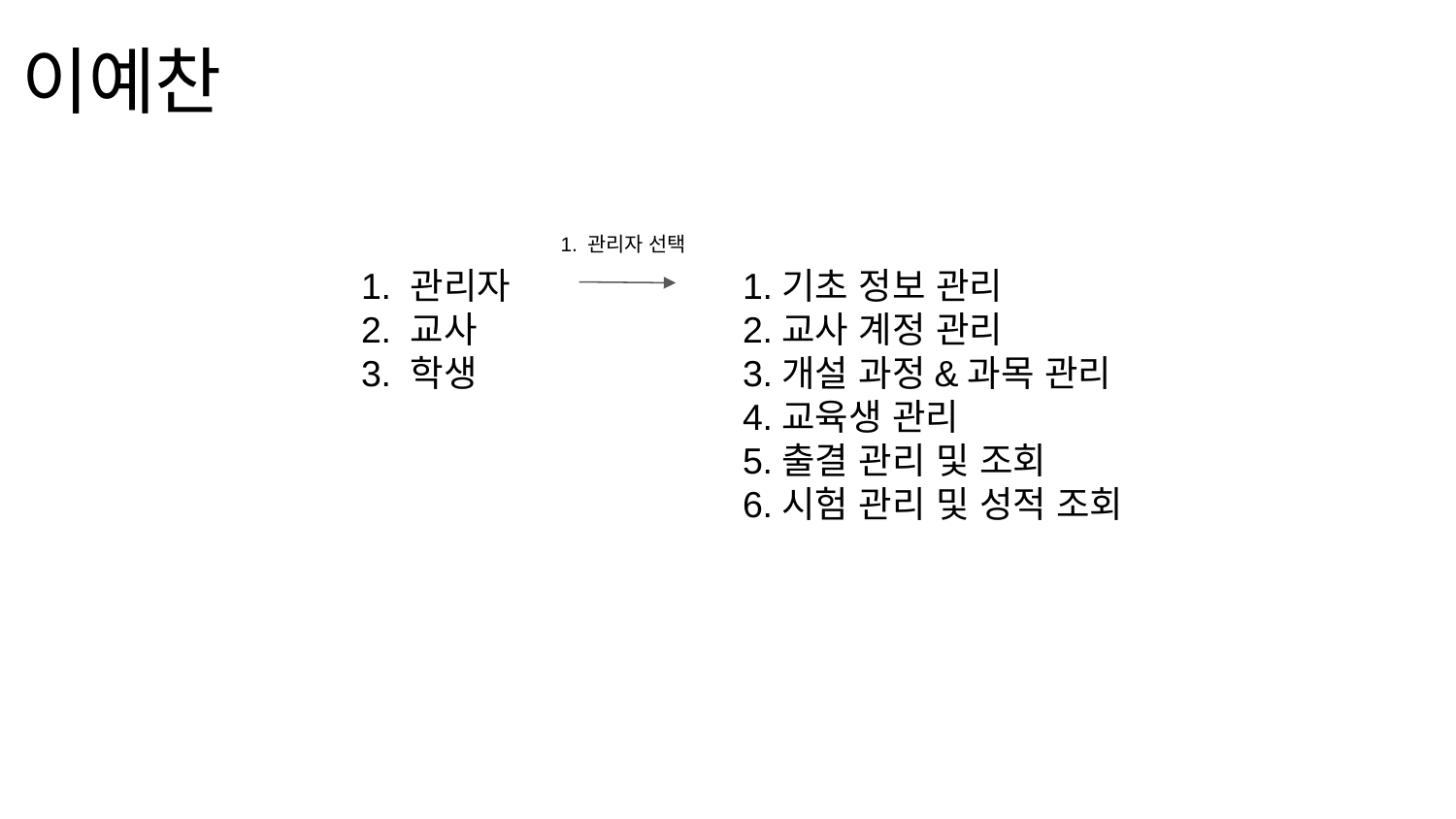

# 이예찬
1. 관리자 선택

1. 관리자
2. 교사
3. 학생

1.기초 정보 관리
2.교사 계정 관리
3.개설 과정&과목 관리
4.교육생 관리
5.출결 관리 및 조회
6.시험 관리 및 성적 조회